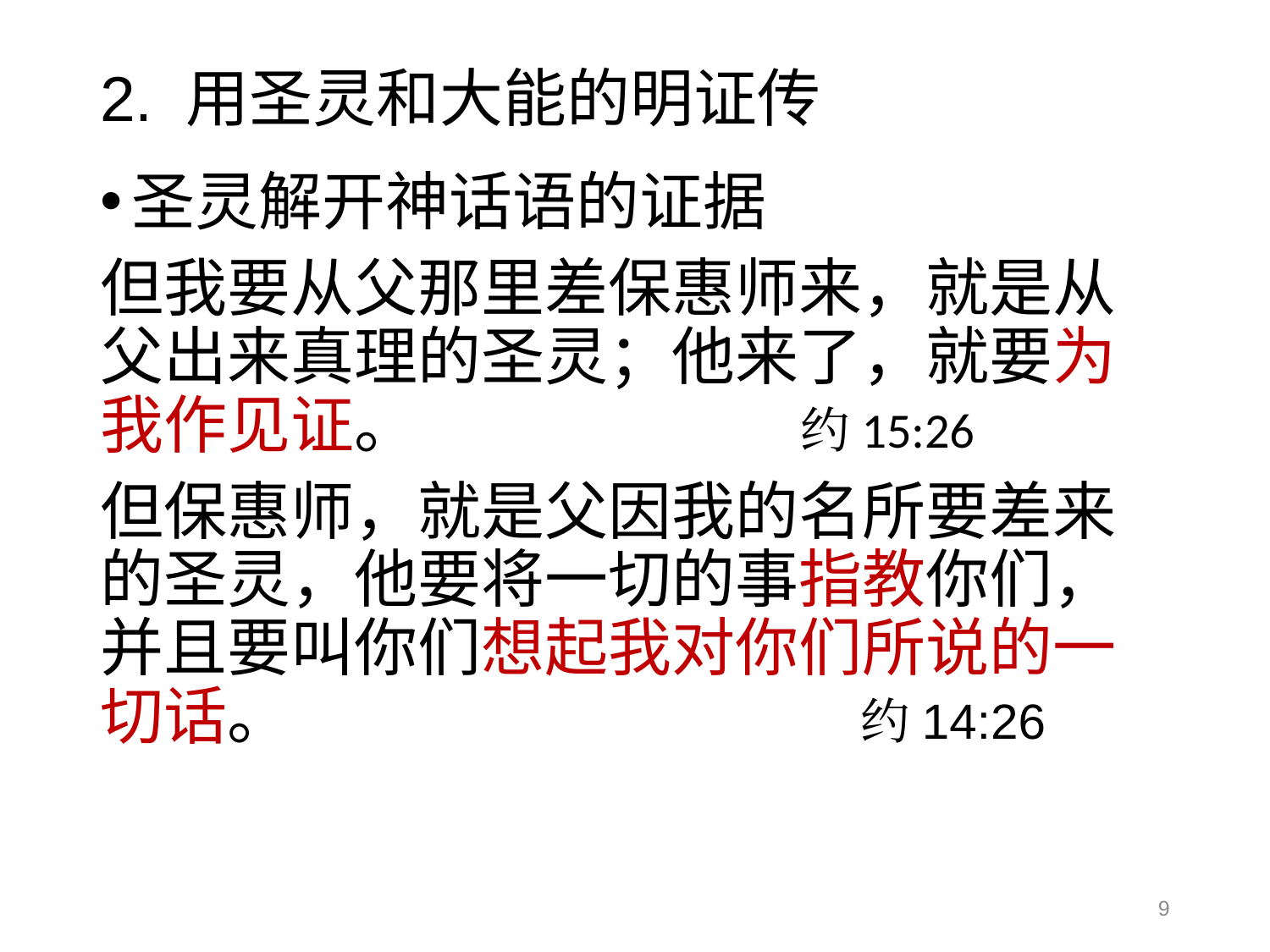

# 2. 用圣灵和大能的明证传
圣灵解开神话语的证据
但我要从父那里差保惠师来，就是从父出来真理的圣灵；他来了，就要为我作见证。                           约15:26
但保惠师，就是父因我的名所要差来的圣灵，他要将一切的事指教你们，并且要叫你们想起我对你们所说的一切话。                                   约14:26
9